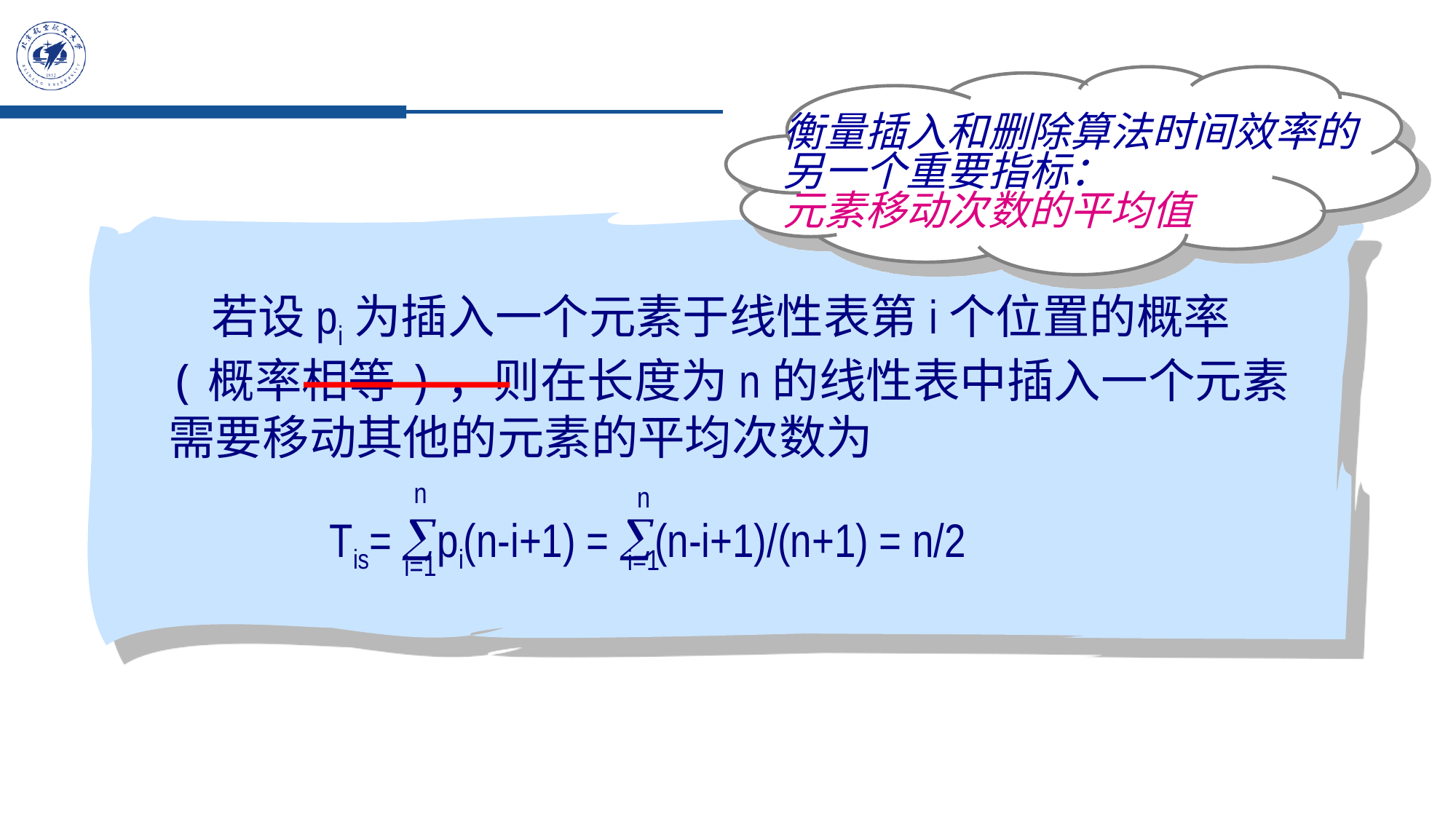

衡量插入和删除算法时间效率的另一个重要指标：
元素移动次数的平均值

   若设pi为插入一个元素于线性表第i个位置的概率
(概率相等)，则在长度为n的线性表中插入一个元素
需要移动其他的元素的平均次数为

               Tis= ∑pi(n-i+1) = ∑(n-i+1)/(n+1) = n/2

n

i=1
n

i=1